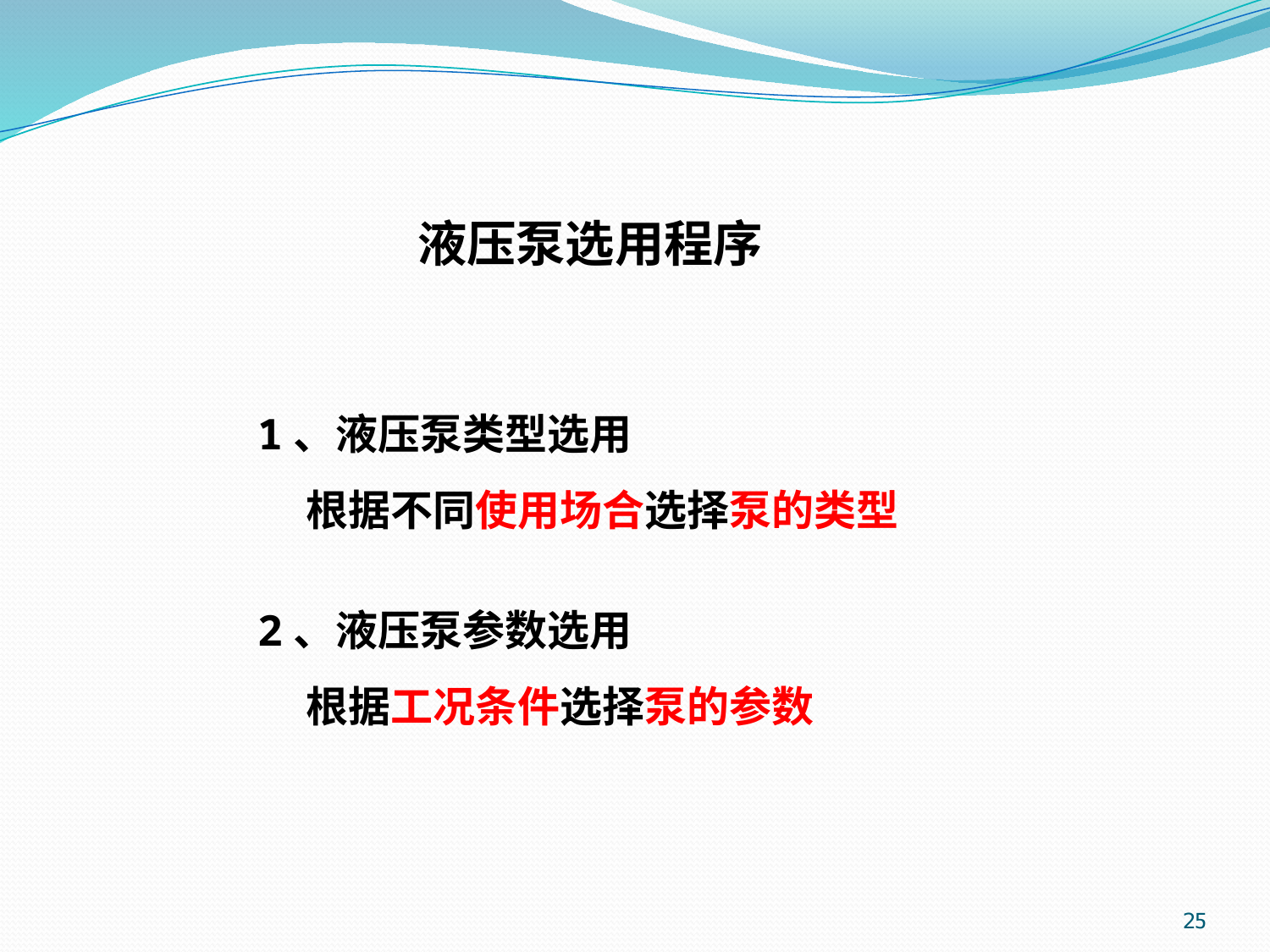

液压泵选用程序
1、液压泵类型选用
    根据不同使用场合选择泵的类型
2、液压泵参数选用
    根据工况条件选择泵的参数
25